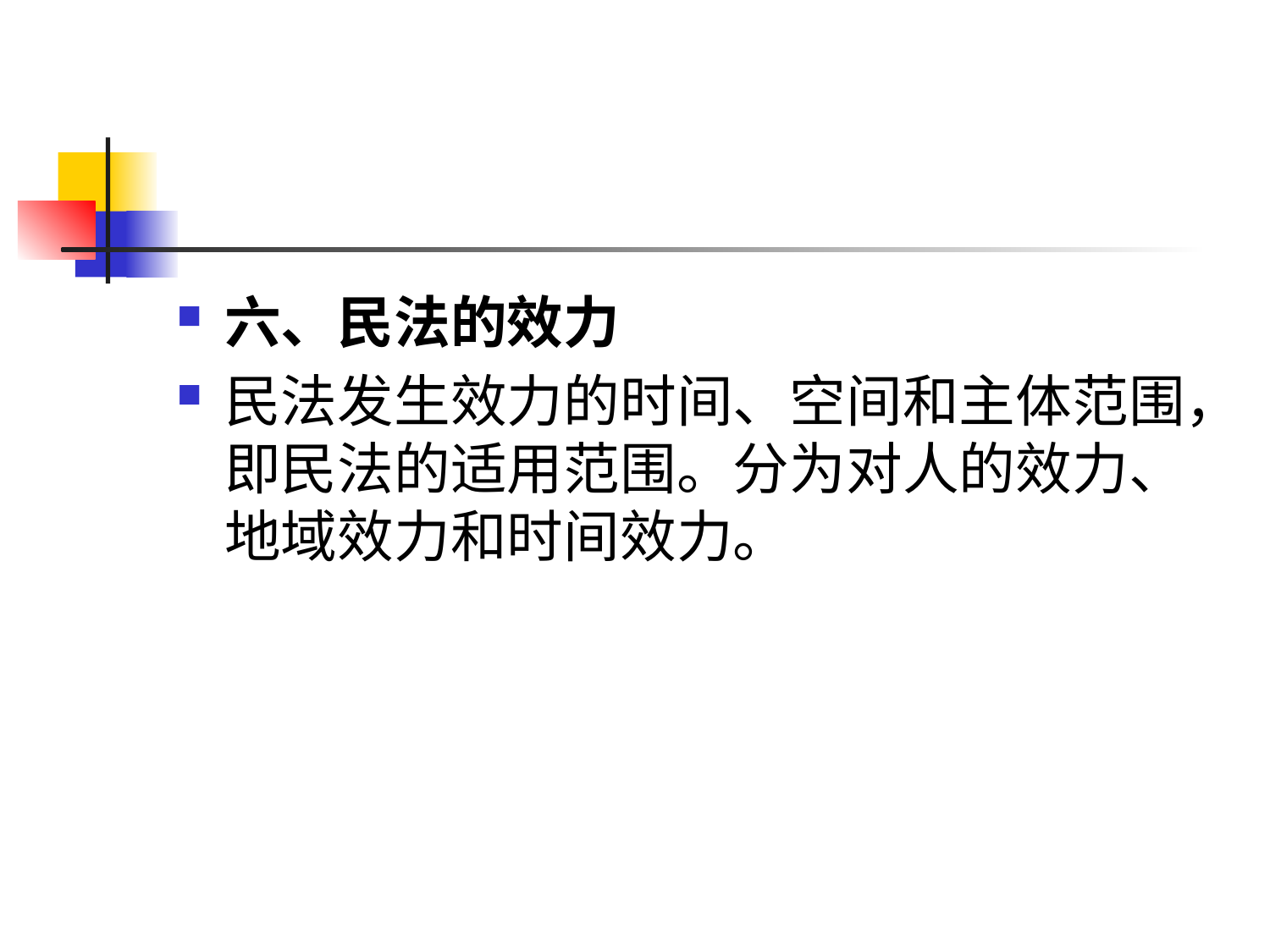

#
六、民法的效力
民法发生效力的时间、空间和主体范围，即民法的适用范围。分为对人的效力、地域效力和时间效力。